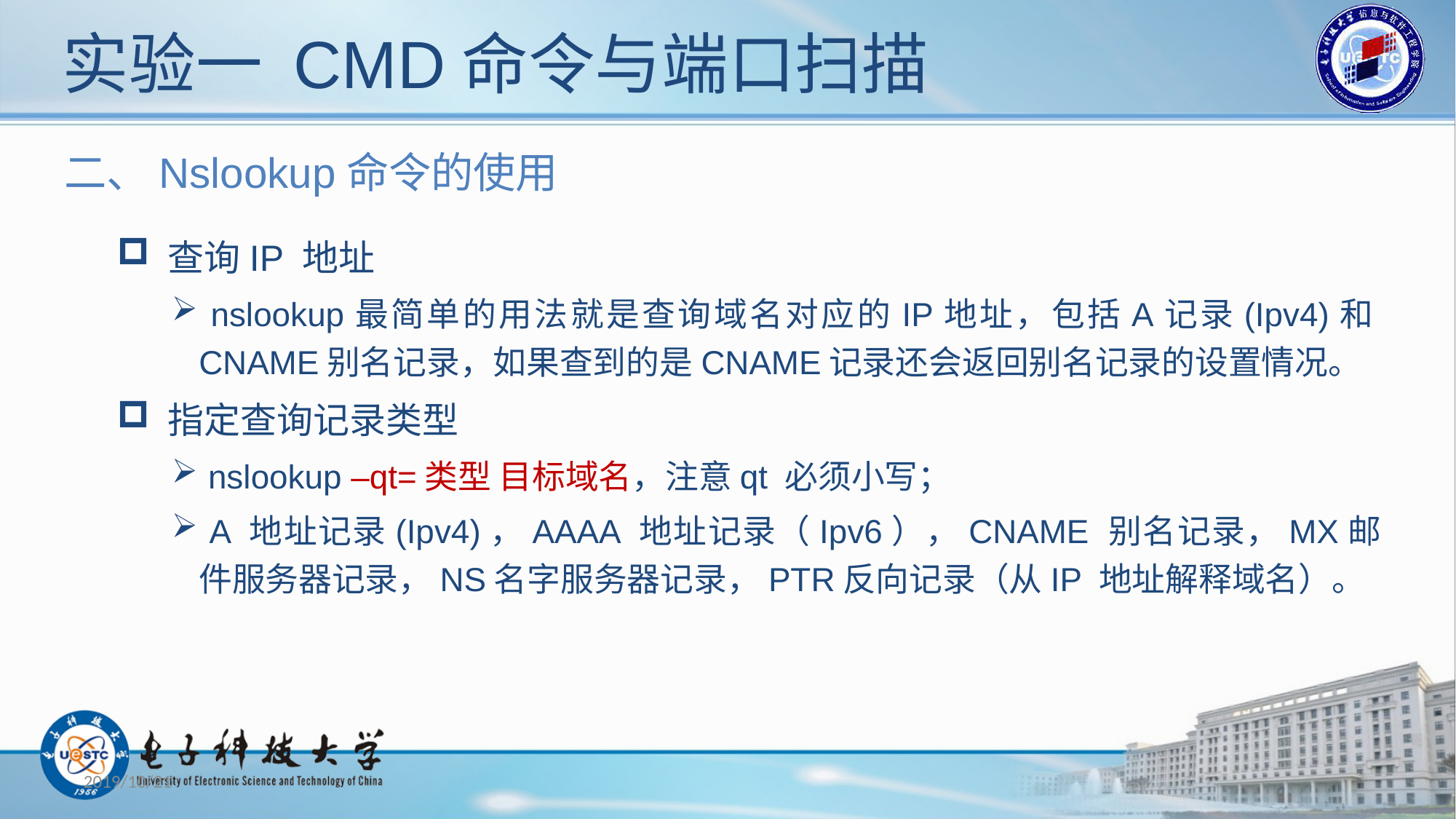

# 实验一 CMD命令与端口扫描
二、Nslookup命令的使用
 查询IP 地址
 nslookup最简单的用法就是查询域名对应的IP地址，包括A记录(Ipv4)和CNAME别名记录，如果查到的是CNAME记录还会返回别名记录的设置情况。
 指定查询记录类型
 nslookup –qt=类型 目标域名，注意qt 必须小写；
 A 地址记录(Ipv4)，AAAA 地址记录（Ipv6），CNAME 别名记录，MX邮件服务器记录，NS名字服务器记录，PTR反向记录（从IP 地址解释域名）。
2019/10/21